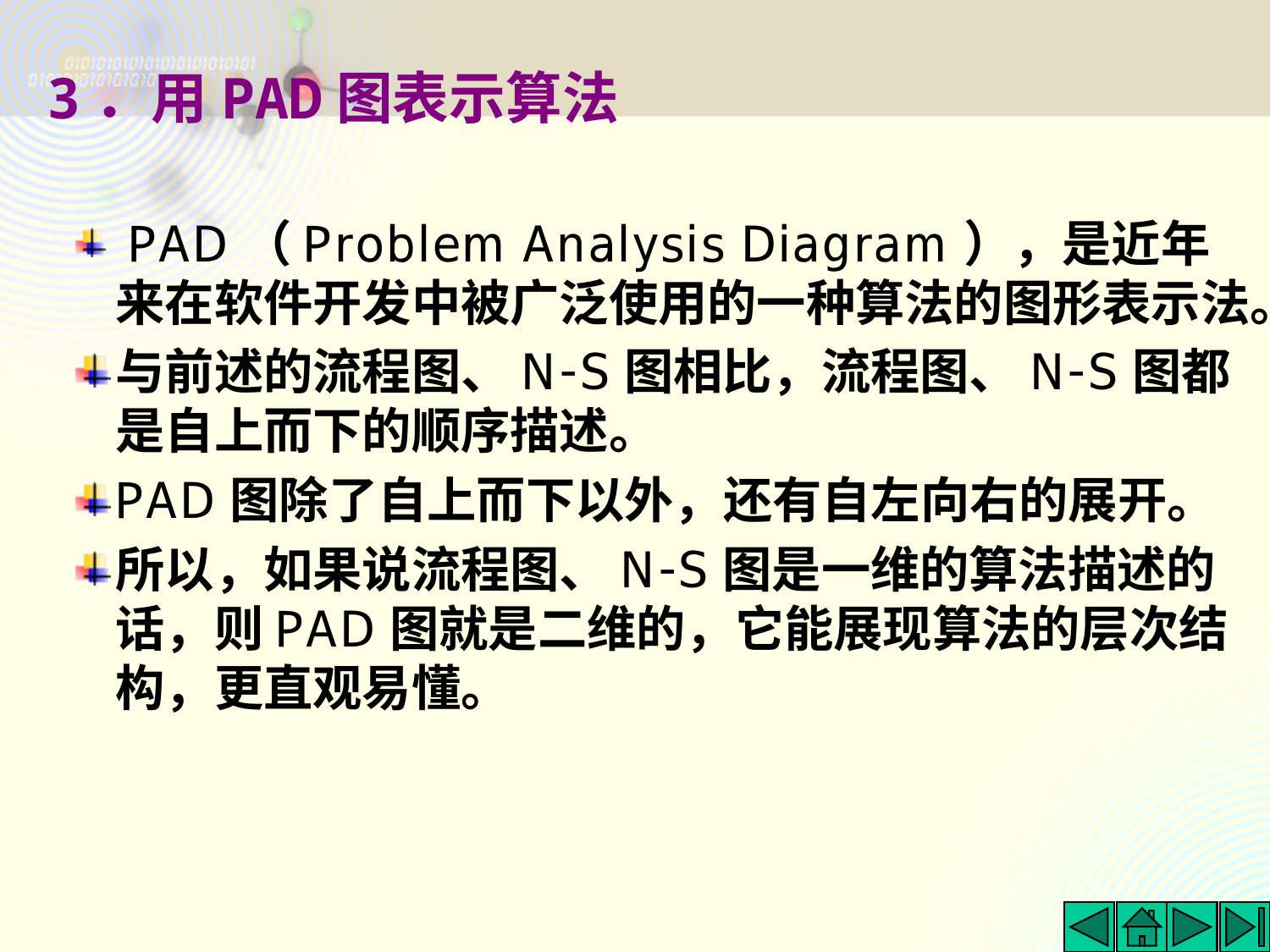

3．用PAD图表示算法
 PAD（Problem Analysis Diagram），是近年来在软件开发中被广泛使用的一种算法的图形表示法。
与前述的流程图、N-S图相比，流程图、N-S图都是自上而下的顺序描述。
PAD图除了自上而下以外，还有自左向右的展开。
所以，如果说流程图、N-S图是一维的算法描述的话，则PAD图就是二维的，它能展现算法的层次结构，更直观易懂。